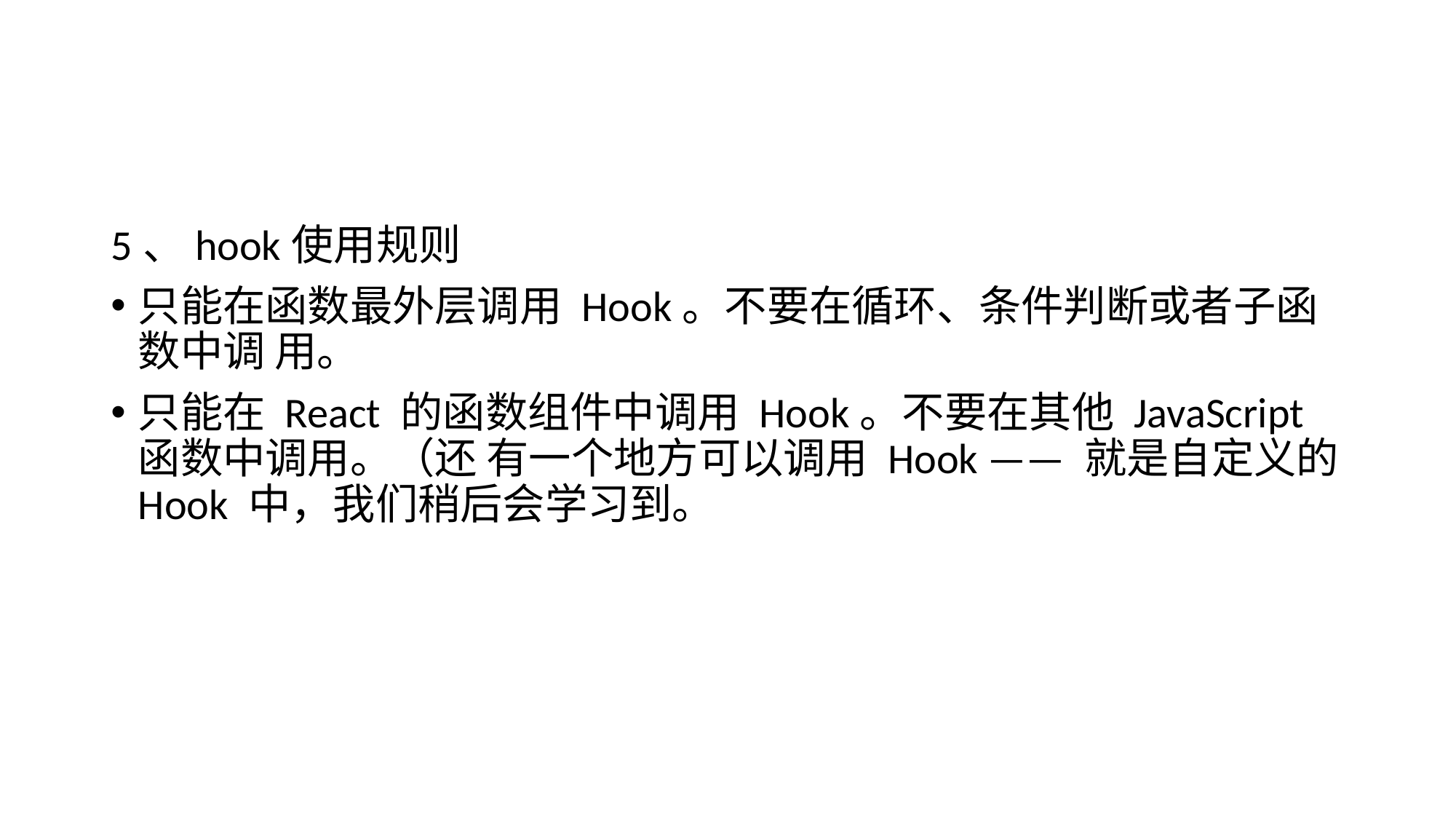

5、hook使用规则
只能在函数最外层调用 Hook。不要在循环、条件判断或者子函数中调 用。
只能在 React 的函数组件中调用 Hook。不要在其他 JavaScript 函数中调用。（还 有一个地方可以调用 Hook —— 就是自定义的 Hook 中，我们稍后会学习到。